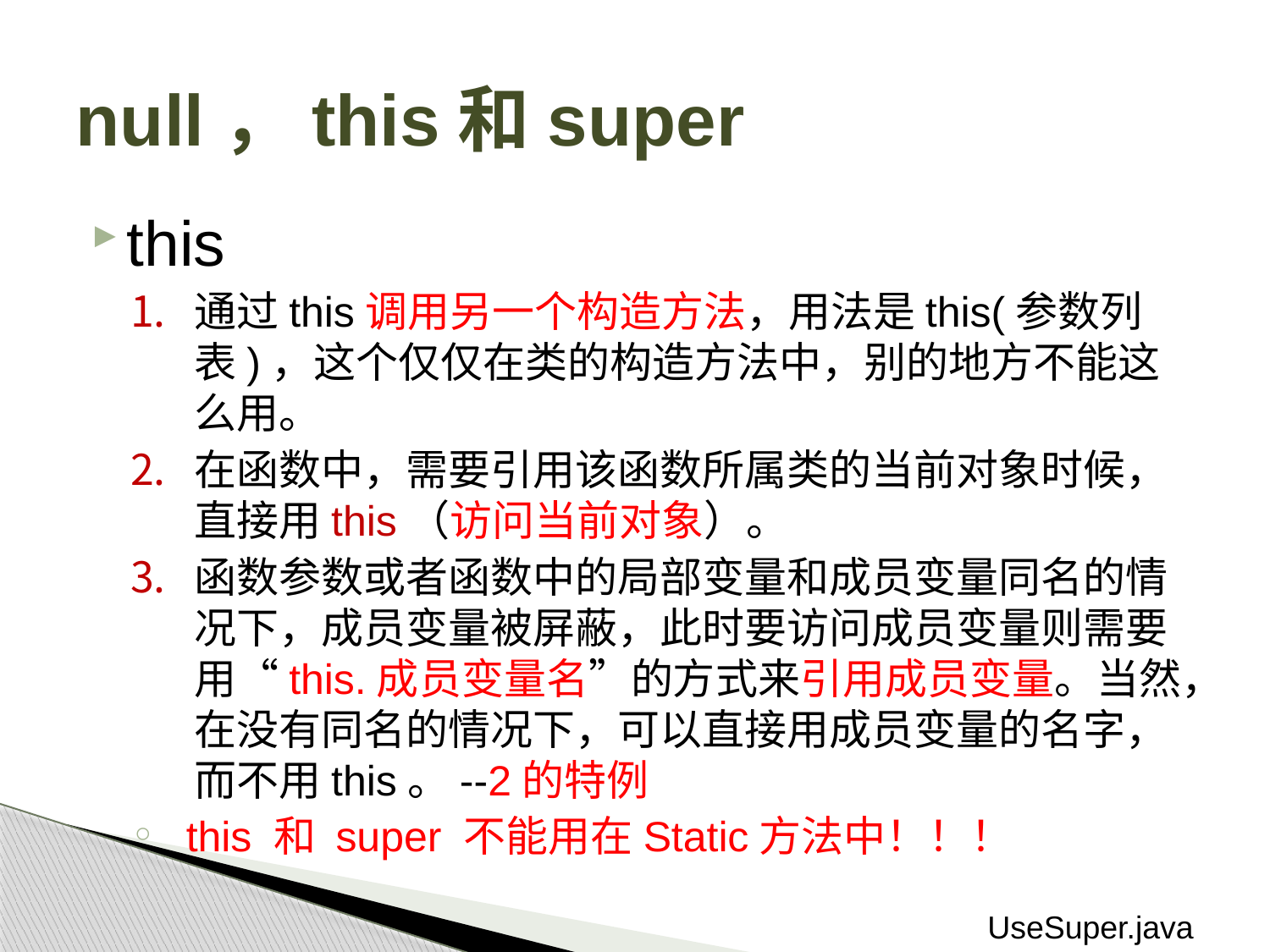

# null，this和super
this
通过this调用另一个构造方法，用法是this(参数列表)，这个仅仅在类的构造方法中，别的地方不能这么用。
在函数中，需要引用该函数所属类的当前对象时候，直接用this（访问当前对象）。
函数参数或者函数中的局部变量和成员变量同名的情况下，成员变量被屏蔽，此时要访问成员变量则需要用“this.成员变量名”的方式来引用成员变量。当然，在没有同名的情况下，可以直接用成员变量的名字，而不用this。--2的特例
  this 和 super 不能用在Static方法中！！！

UseSuper.java